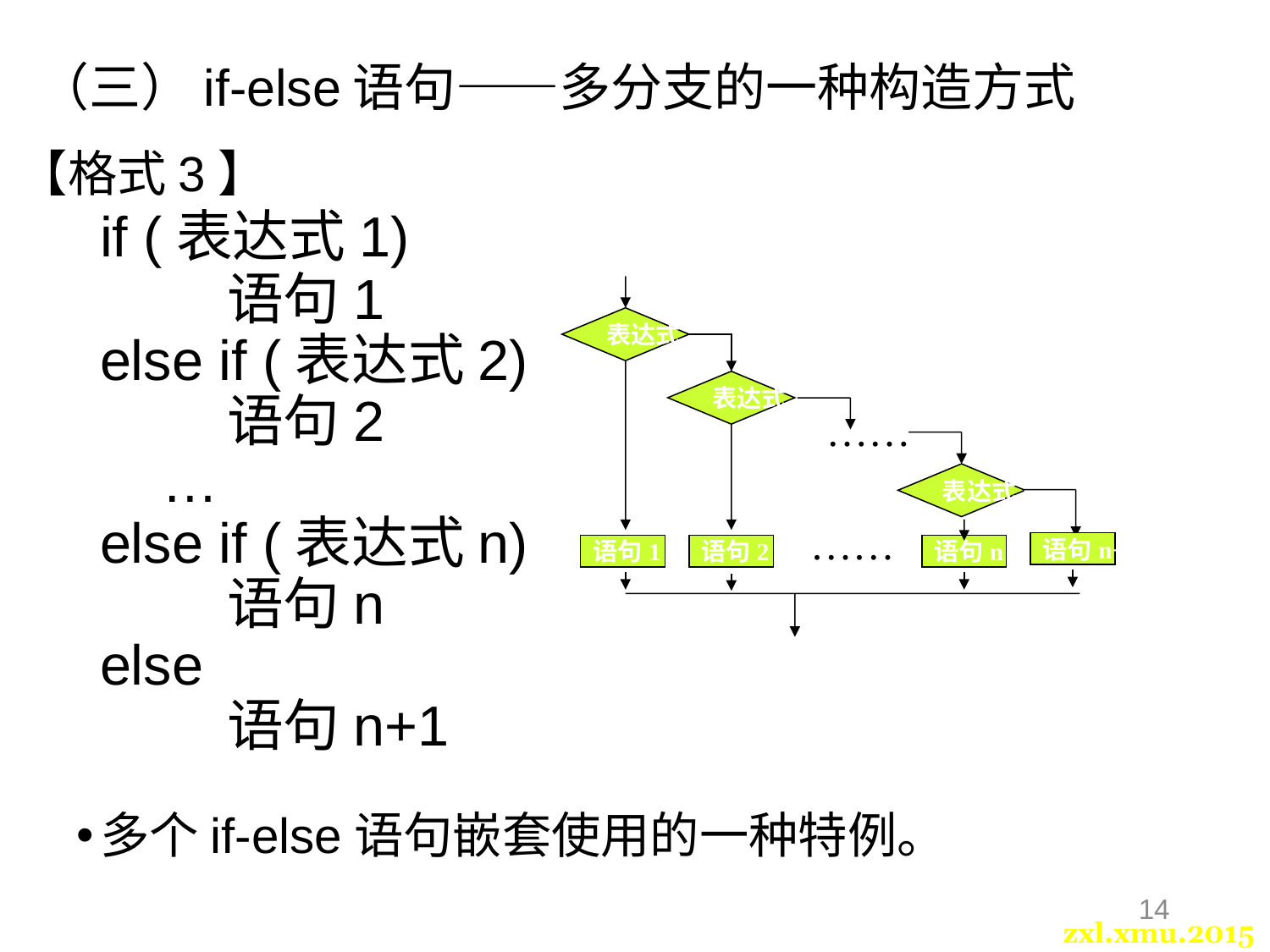

# （三）if-else语句——多分支的一种构造方式
【格式3】
	if (表达式1)
		语句1
else if (表达式2)
		语句2
    …
else if (表达式n)
		语句n
	else
		语句n+1

多个if-else语句嵌套使用的一种特例。

表达式1

表达式2

……

表达式n

……

语句n+1
语句1
语句2
语句n

14